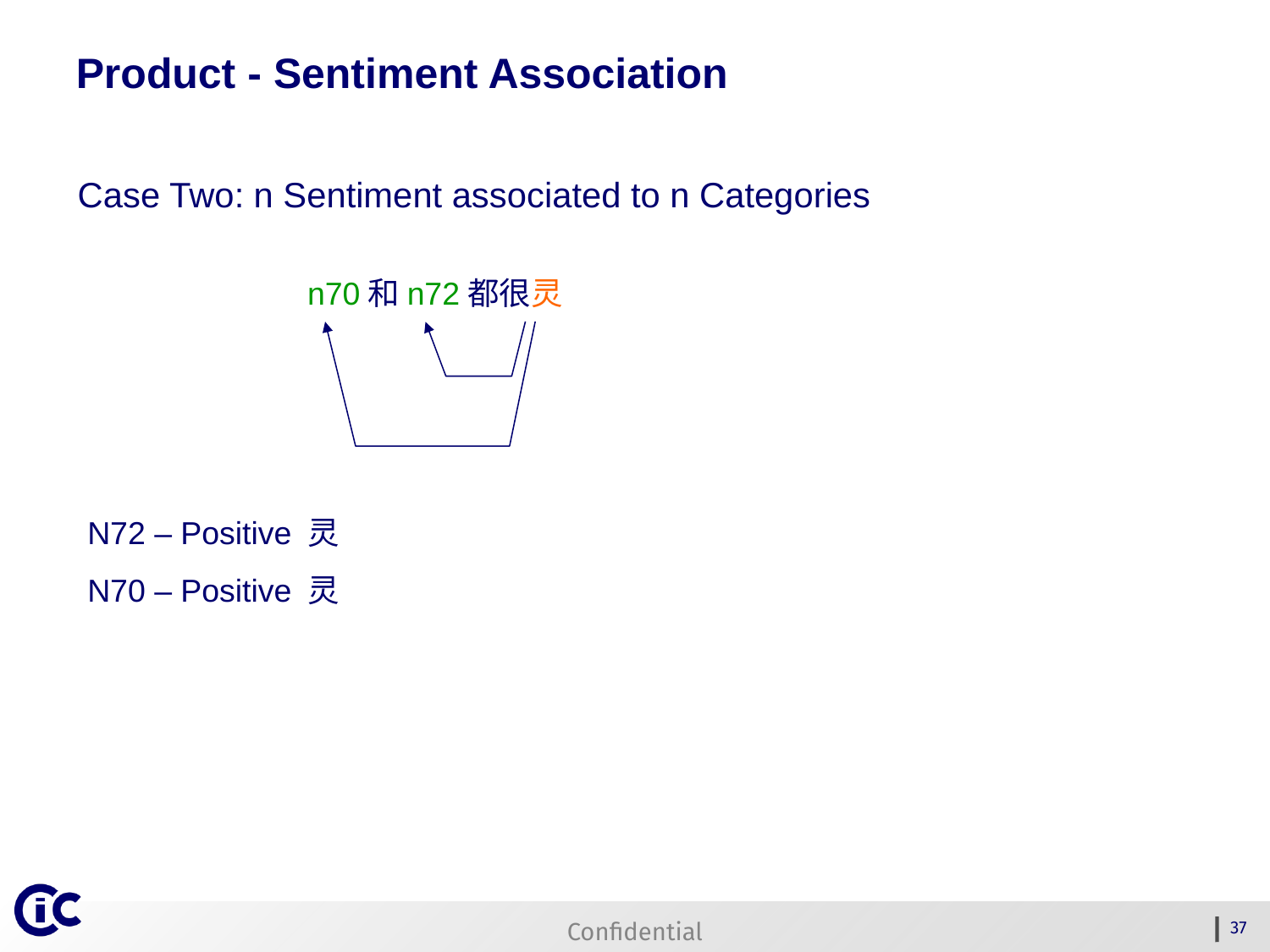

Product - Sentiment Association
Case Two: n Sentiment associated to n Categories
n70和n72都很灵

N72 – Positive 灵
N70 – Positive 灵